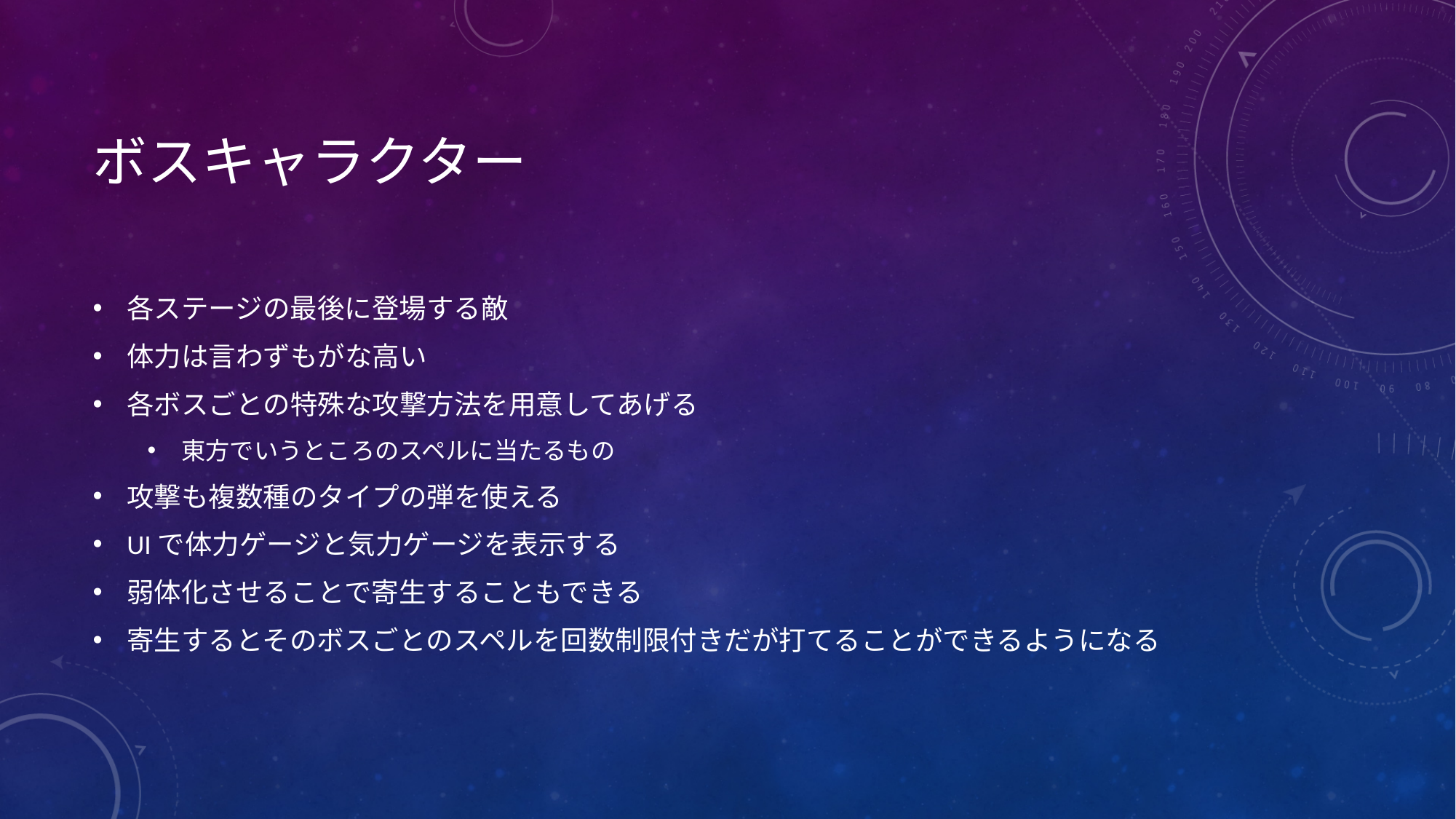

# ボスキャラクター
各ステージの最後に登場する敵
体力は言わずもがな高い
各ボスごとの特殊な攻撃方法を用意してあげる
東方でいうところのスペルに当たるもの
攻撃も複数種のタイプの弾を使える
UIで体力ゲージと気力ゲージを表示する
弱体化させることで寄生することもできる
寄生するとそのボスごとのスペルを回数制限付きだが打てることができるようになる